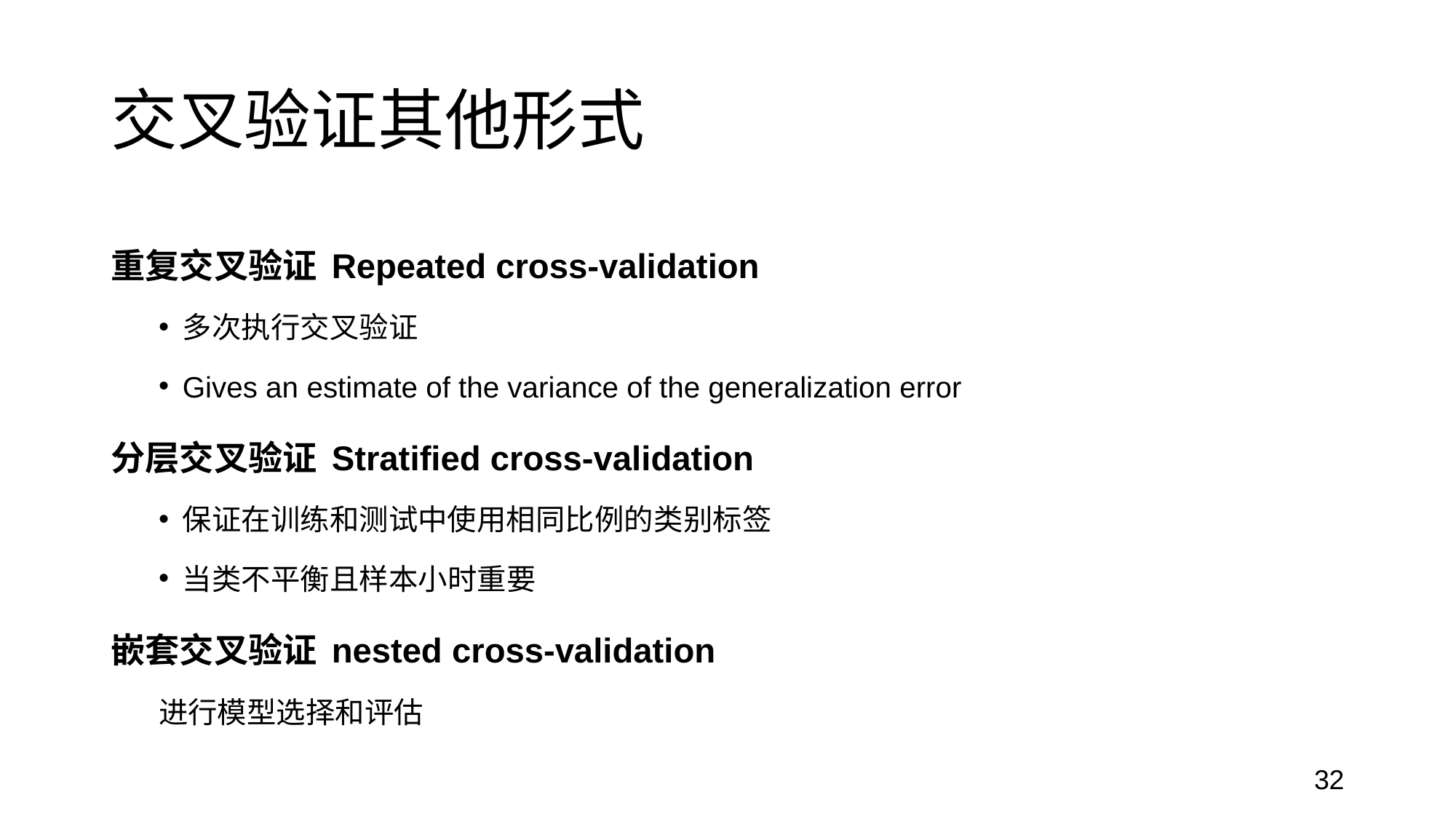

# 交叉验证其他形式
重复交叉验证 Repeated cross-validation
多次执行交叉验证
Gives an estimate of the variance of the generalization error
分层交叉验证 Stratified cross-validation
保证在训练和测试中使用相同比例的类别标签
当类不平衡且样本小时重要
嵌套交叉验证 nested cross-validation
进行模型选择和评估
32